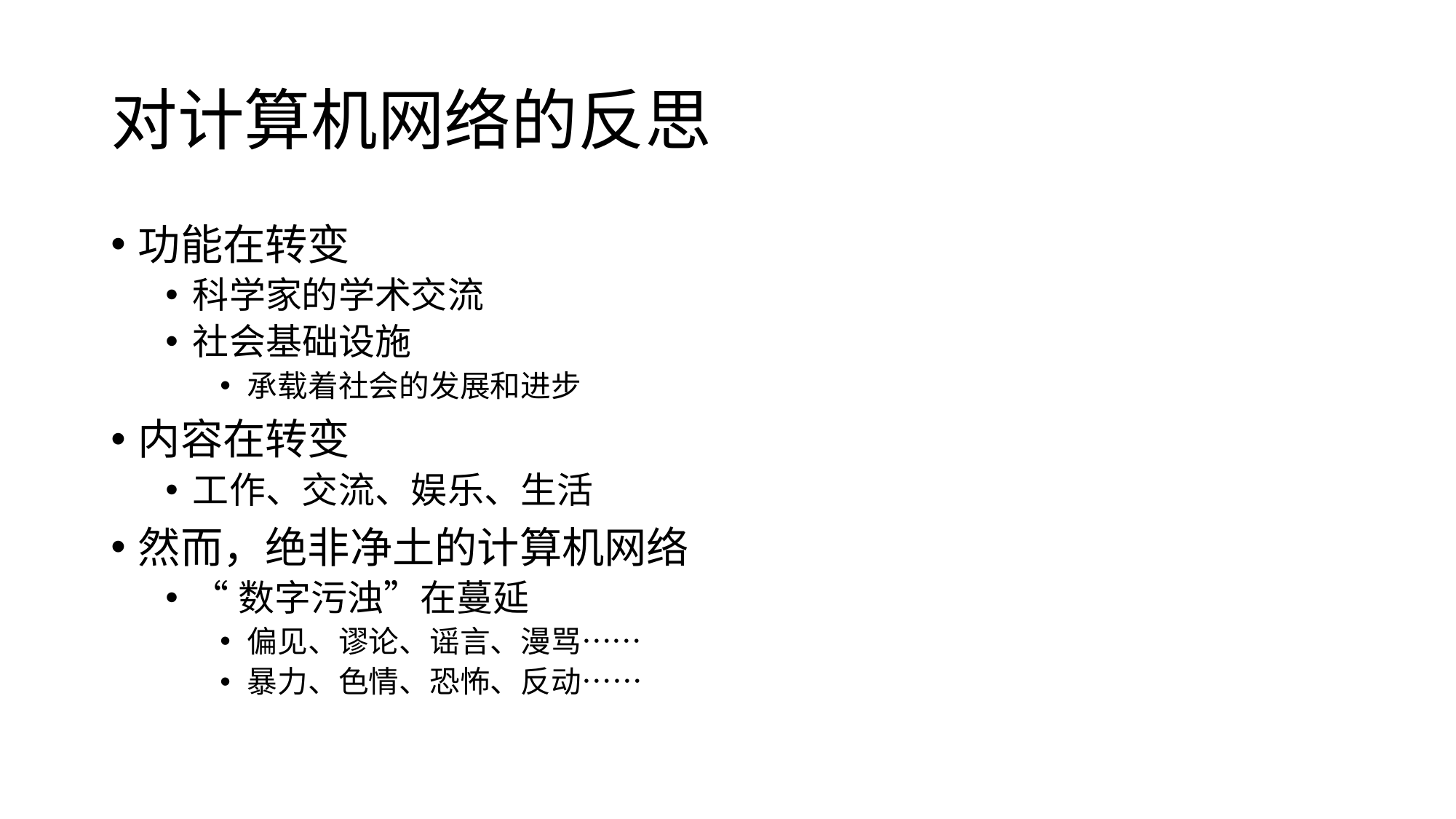

# 对计算机网络的反思
功能在转变
科学家的学术交流
社会基础设施
承载着社会的发展和进步
内容在转变
工作、交流、娱乐、生活
然而，绝非净土的计算机网络
“数字污浊”在蔓延
偏见、谬论、谣言、漫骂……
暴力、色情、恐怖、反动……